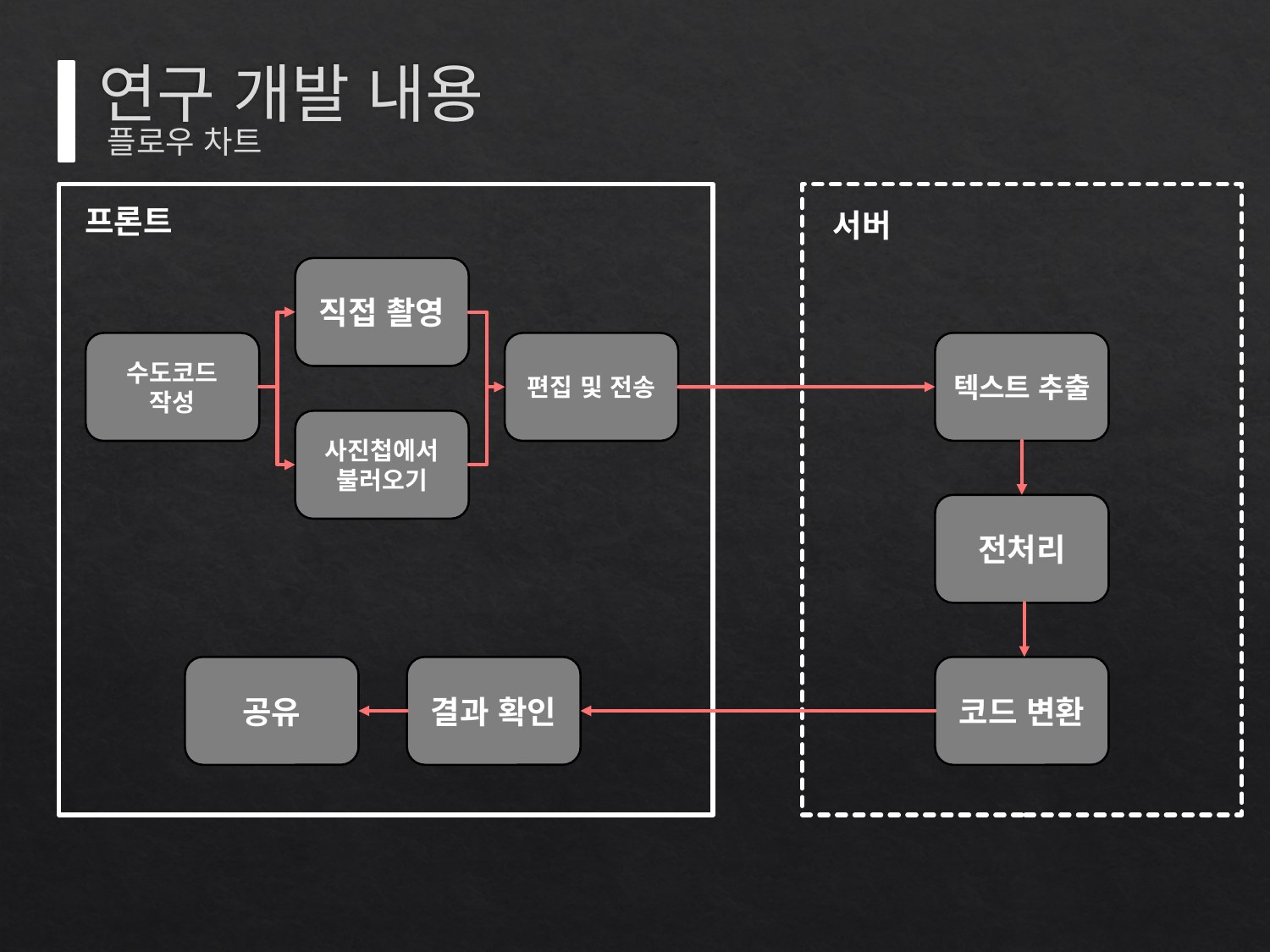

연구 개발 내용

플로우 차트

프론트
서버
직접 촬영
텍스트 추출
전처리
코드 변환
수도코드 작성
편집 및 전송
사진첩에서 불러오기
공유
결과 확인